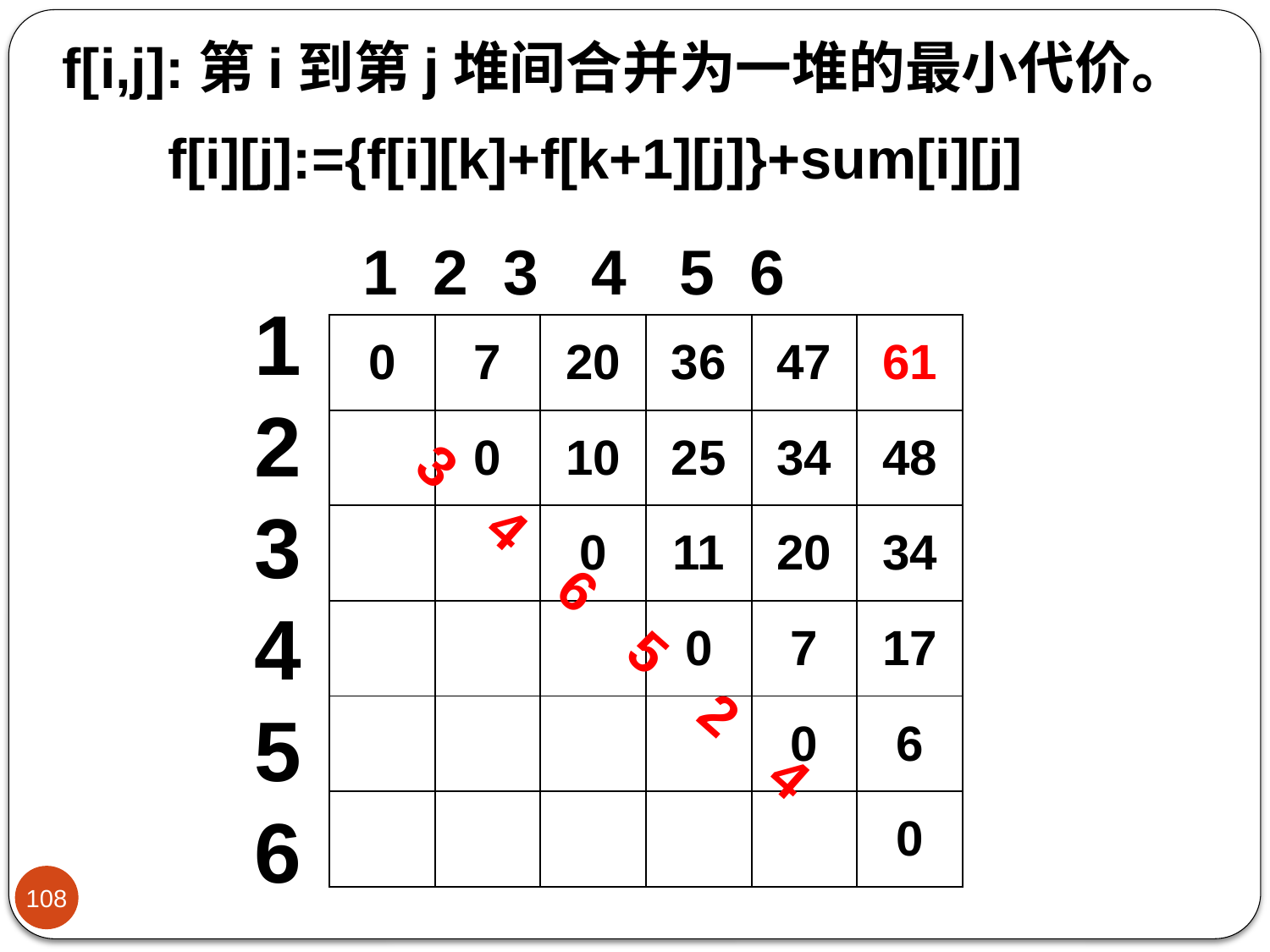

f[i,j]:第i到第j堆间合并为一堆的最小代价。
f[i][j]:={f[i][k]+f[k+1][j]}+sum[i][j]
1  2  3   4   5  6
1
2
3
4
5
6
| 0 | 7 | 20 | 36 | 47 | 61 |
| --- | --- | --- | --- | --- | --- |
|  | 0 | 10 | 25 | 34 | 48 |
|  |  | 0 | 11 | 20 | 34 |
|  |  |  | 0 | 7 | 17 |
|  |  |  |  | 0 | 6 |
|  |  |  |  |  | 0 |
3    4    6    5    2    4
108